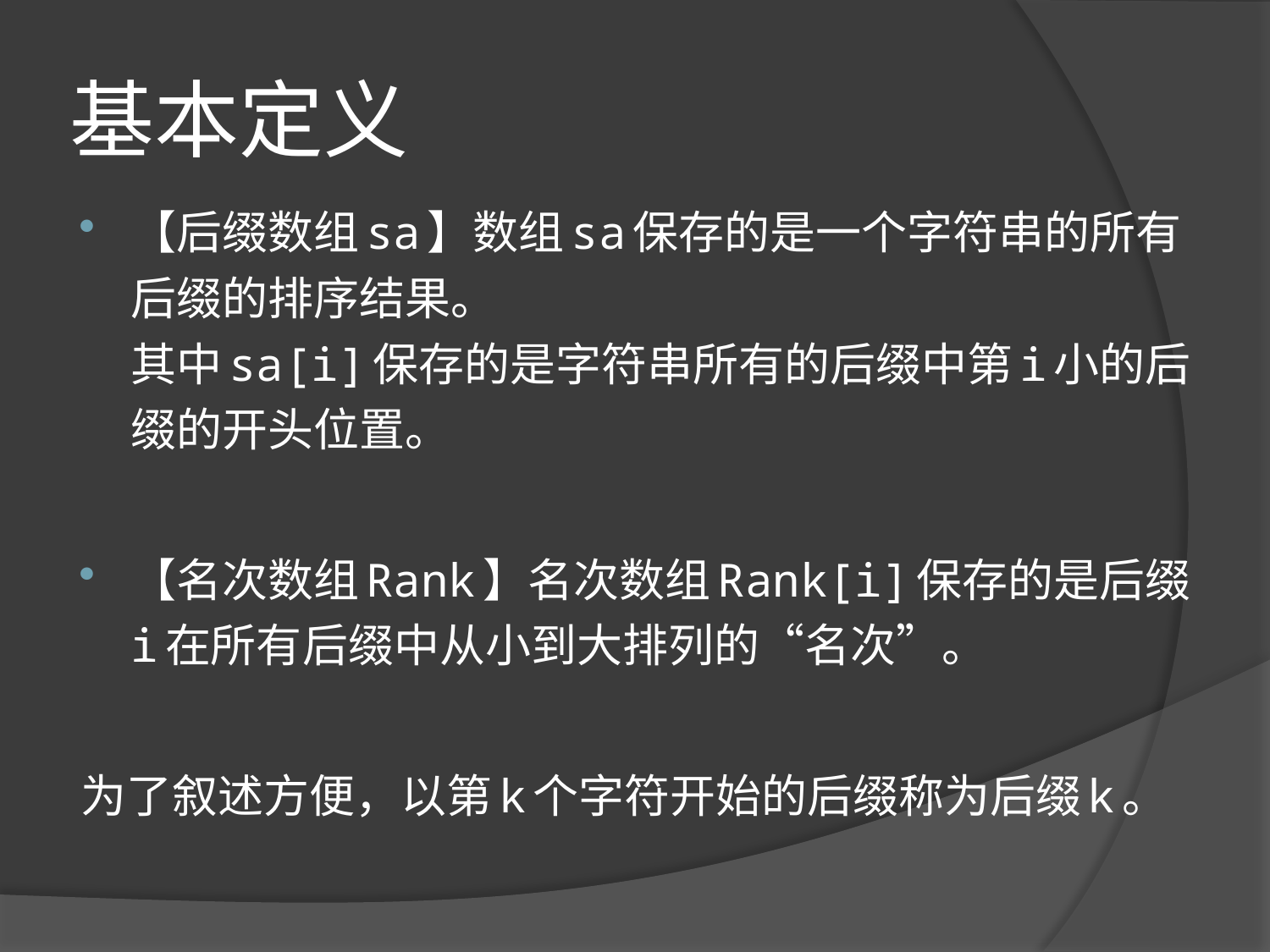

基本定义
【后缀数组sa】数组sa保存的是一个字符串的所有后缀的排序结果。
其中sa[i]保存的是字符串所有的后缀中第i小的后缀的开头位置。

【名次数组Rank】名次数组Rank[i]保存的是后缀i在所有后缀中从小到大排列的“名次”。

为了叙述方便，以第k个字符开始的后缀称为后缀k。